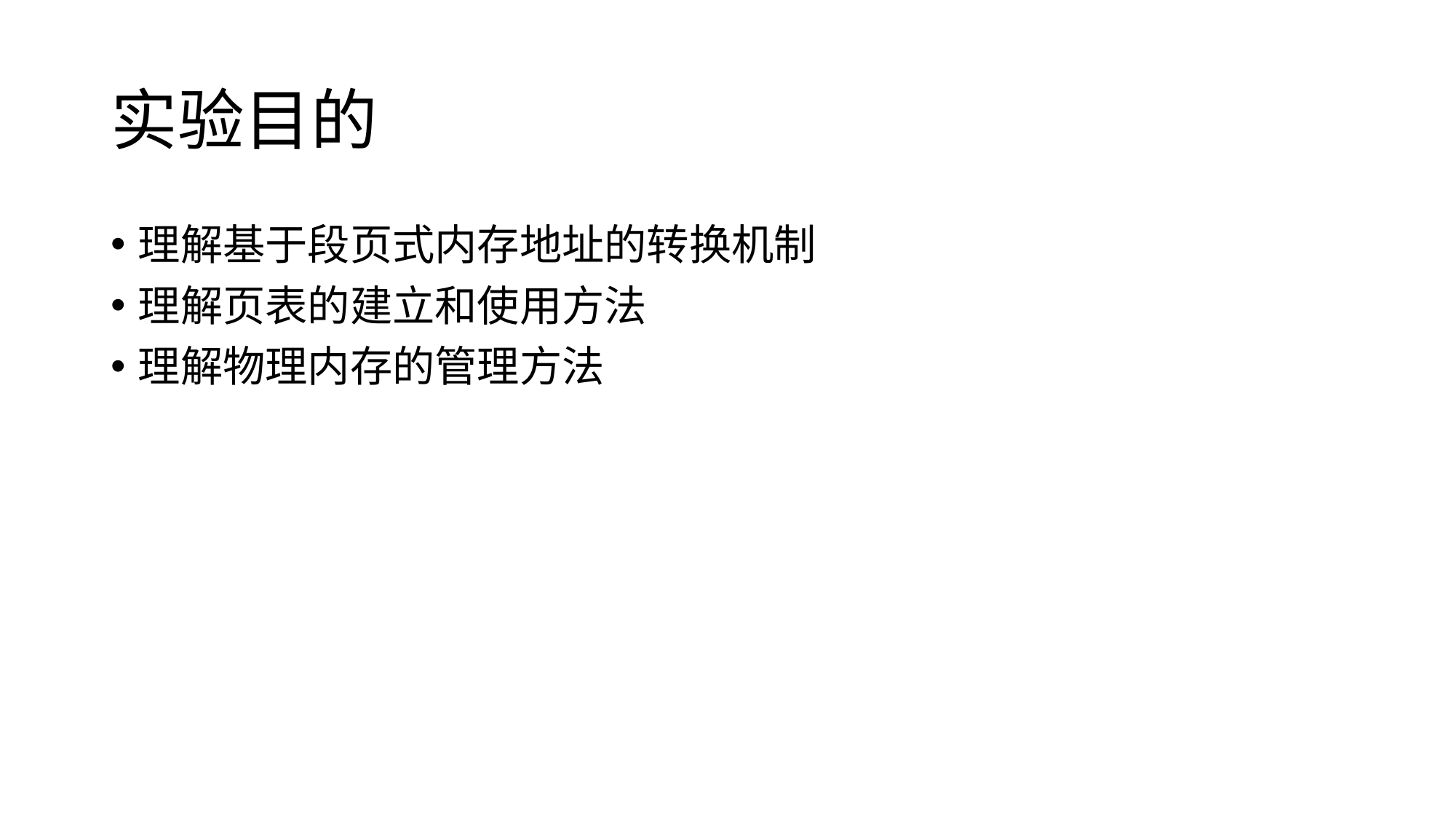

# 实验目的
理解基于段页式内存地址的转换机制
理解页表的建立和使用方法
理解物理内存的管理方法